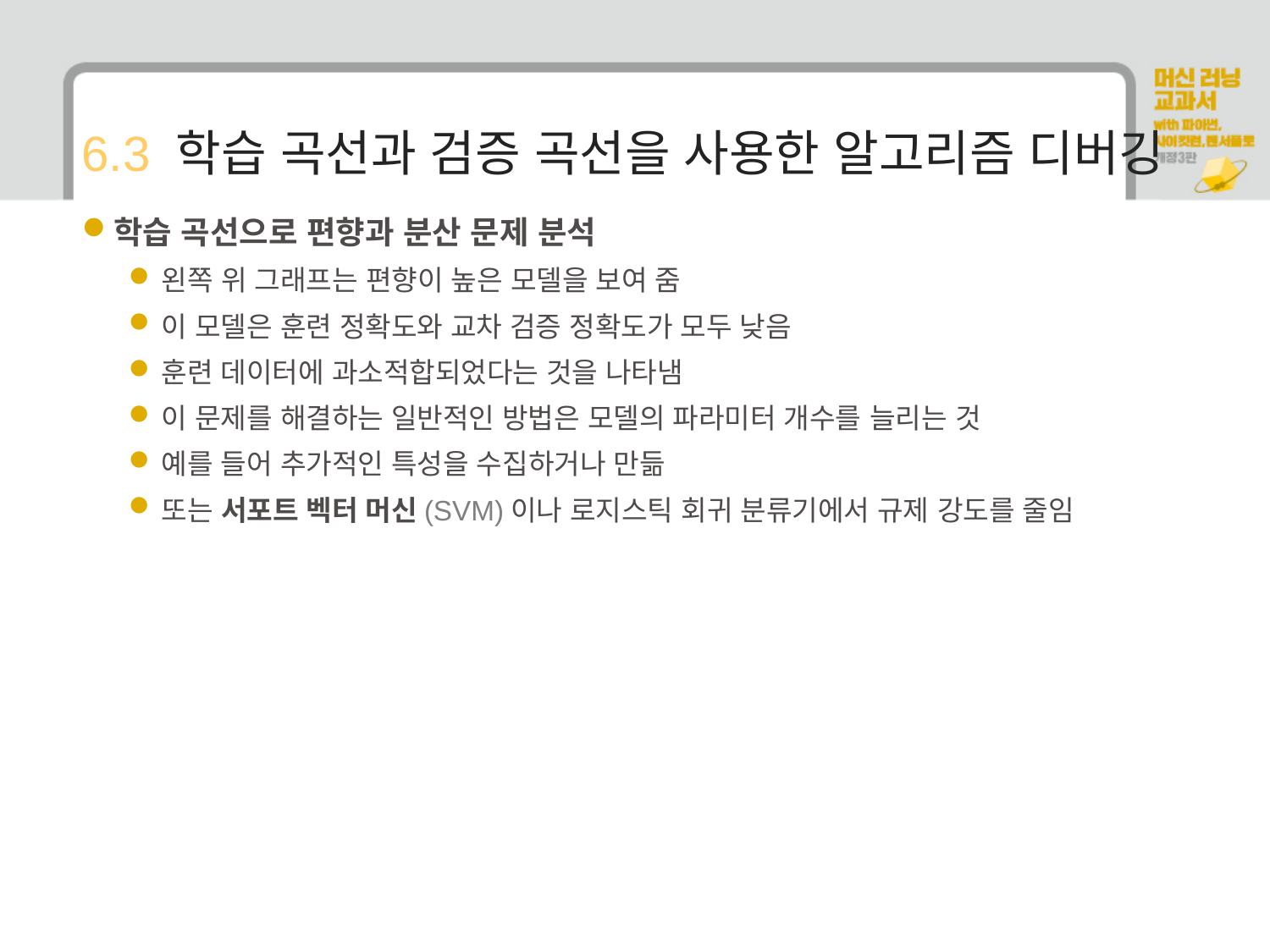

# 6.3 학습 곡선과 검증 곡선을 사용한 알고리즘 디버깅
학습 곡선으로 편향과 분산 문제 분석
왼쪽 위 그래프는 편향이 높은 모델을 보여 줌
이 모델은 훈련 정확도와 교차 검증 정확도가 모두 낮음
훈련 데이터에 과소적합되었다는 것을 나타냄
이 문제를 해결하는 일반적인 방법은 모델의 파라미터 개수를 늘리는 것
예를 들어 추가적인 특성을 수집하거나 만듦
또는 서포트 벡터 머신(SVM)이나 로지스틱 회귀 분류기에서 규제 강도를 줄임